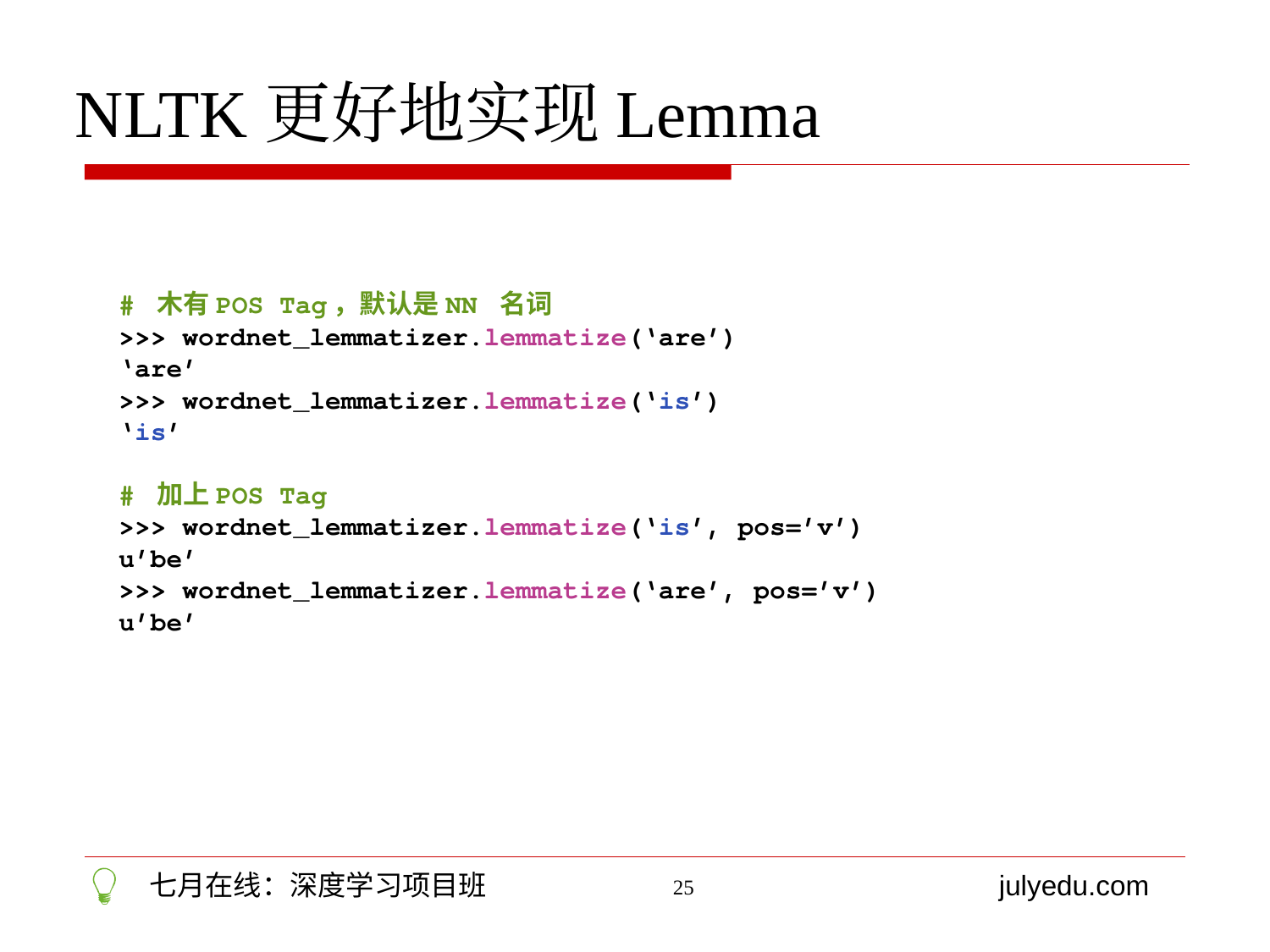

NLTK更好地实现Lemma
# 木有POS Tag，默认是NN 名词
>>> wordnet_lemmatizer.lemmatize(‘are’)
‘are’
>>> wordnet_lemmatizer.lemmatize(‘is’)
‘is’

# 加上POS Tag
>>> wordnet_lemmatizer.lemmatize(‘is’, pos=’v’)
u’be’
>>> wordnet_lemmatizer.lemmatize(‘are’, pos=’v’)
u’be’
25